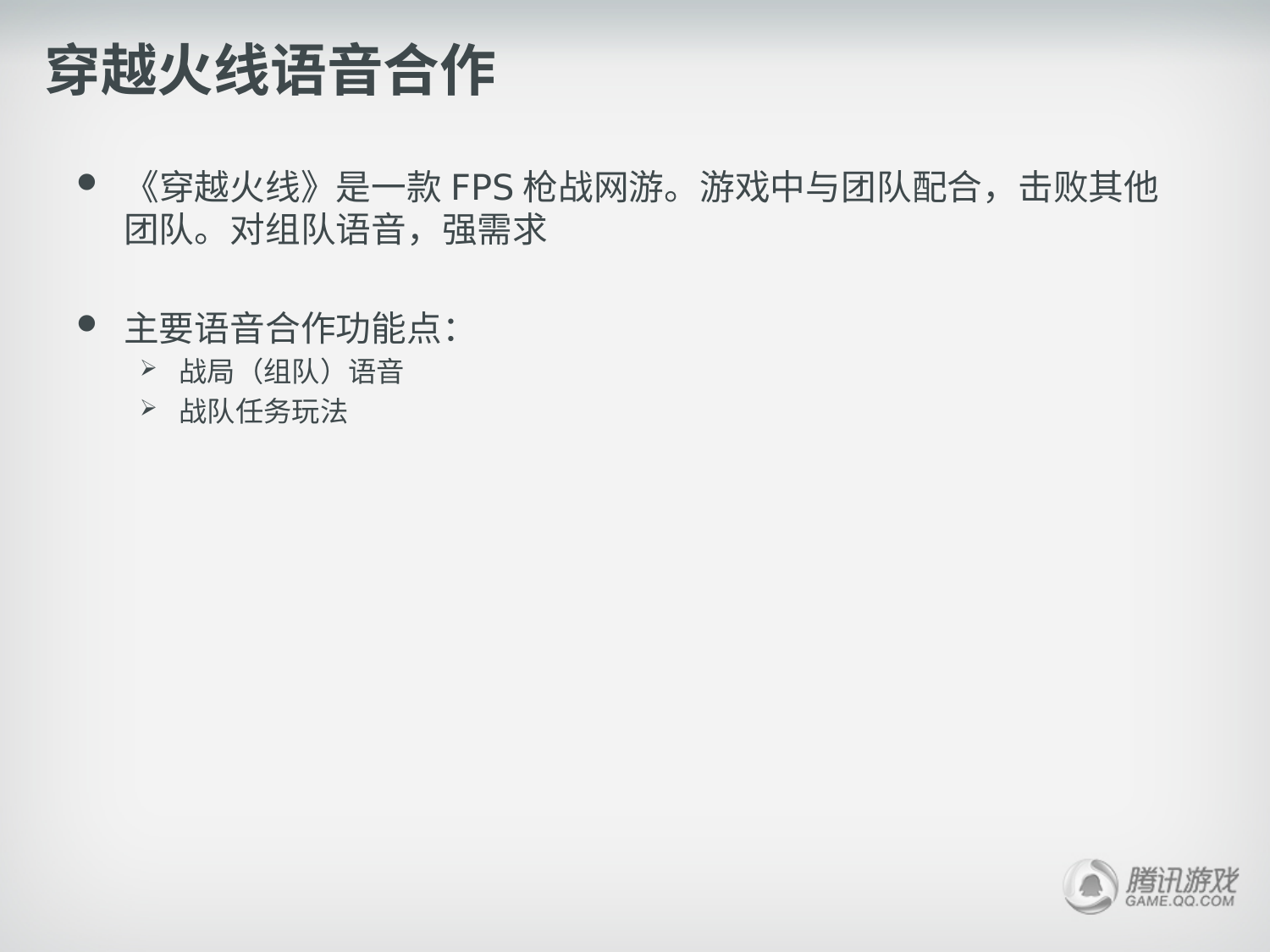

# 穿越火线语音合作
《穿越火线》是一款FPS枪战网游。游戏中与团队配合，击败其他团队。对组队语音，强需求

主要语音合作功能点：
战局（组队）语音
战队任务玩法